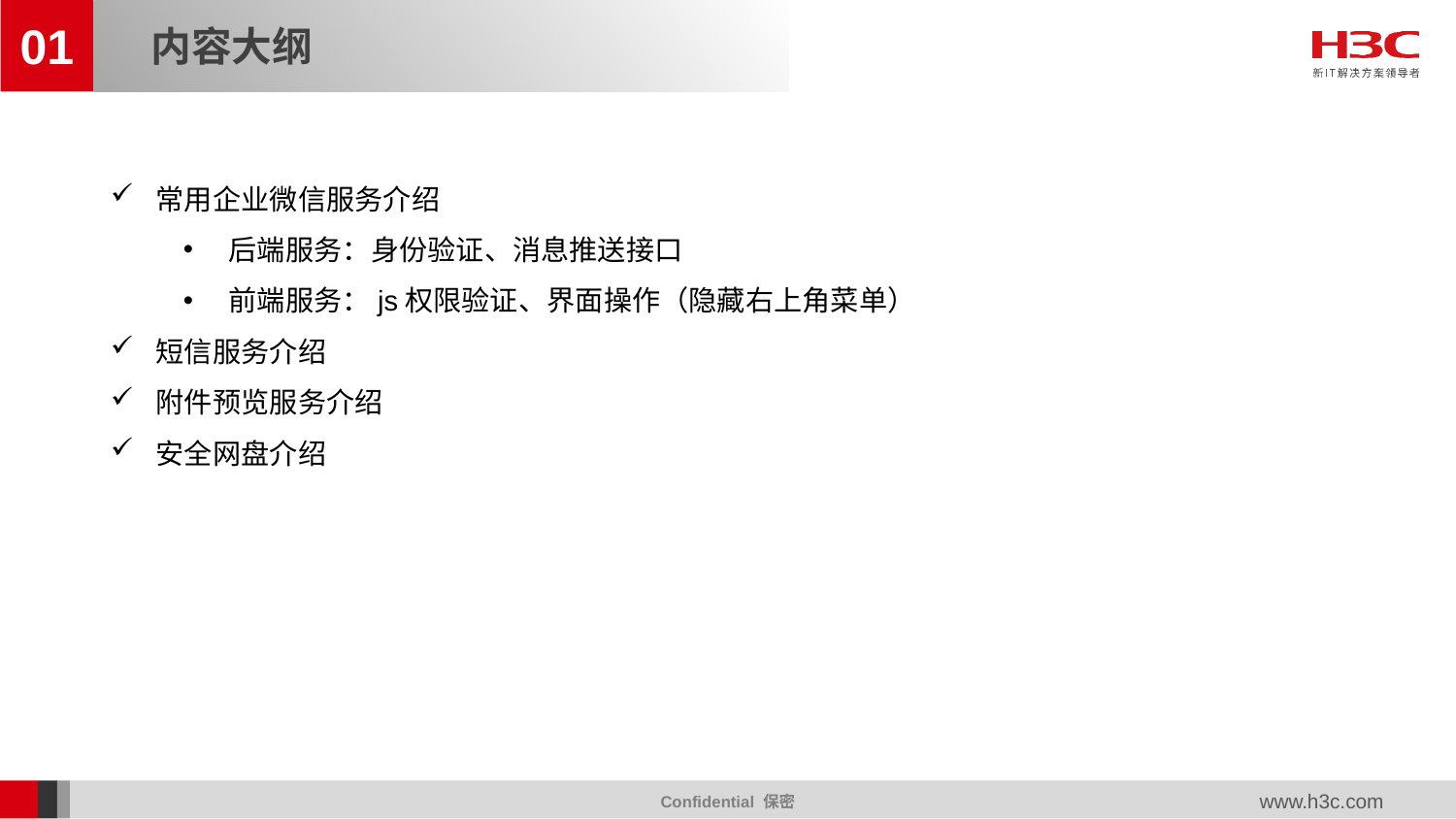

01
内容大纲
常用企业微信服务介绍
后端服务：身份验证、消息推送接口
前端服务：js权限验证、界面操作（隐藏右上角菜单）
短信服务介绍
附件预览服务介绍
安全网盘介绍